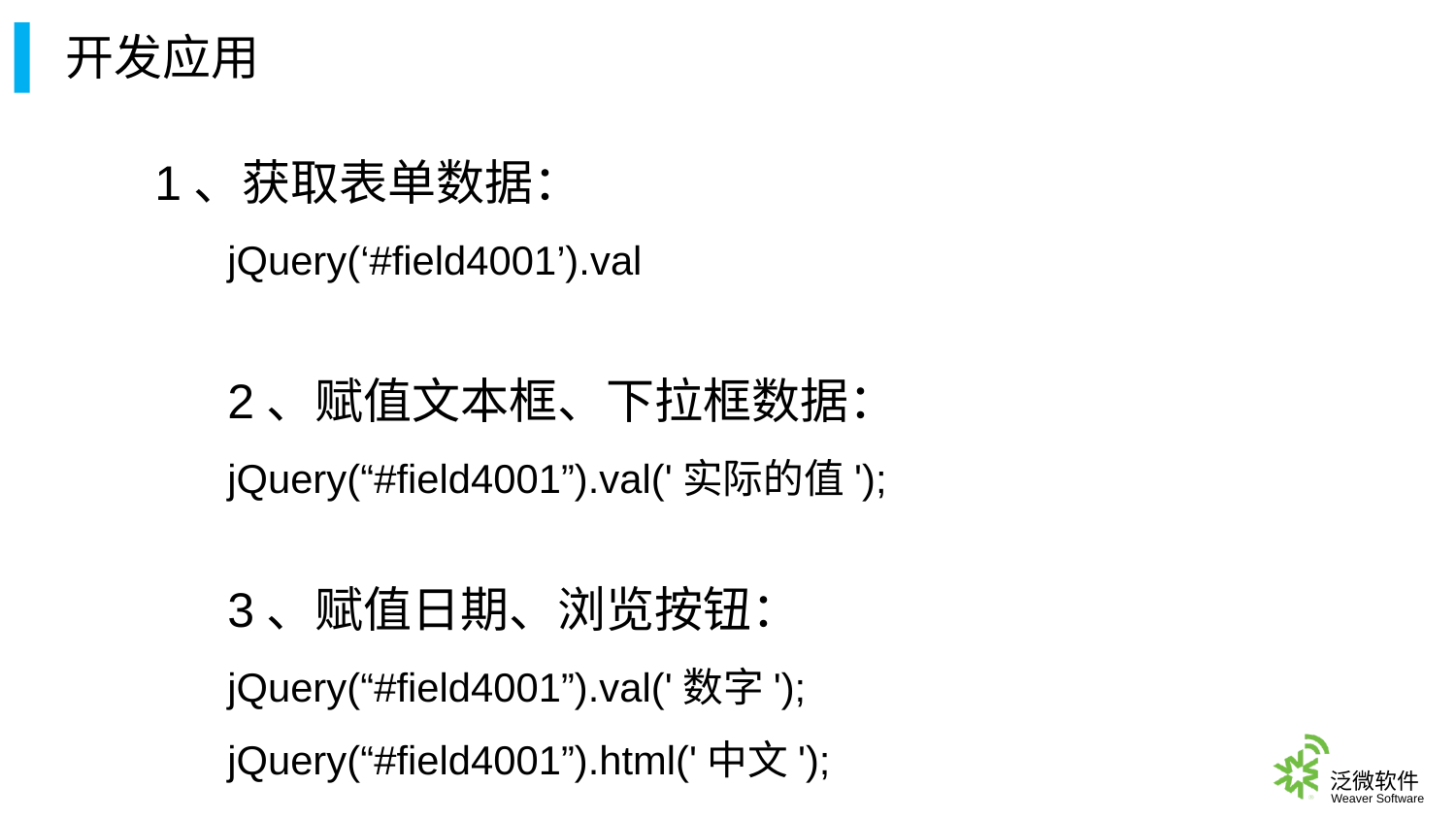

开发应用
1、获取表单数据：
jQuery(‘#field4001’).val

2、赋值文本框、下拉框数据：
jQuery(“#field4001”).val('实际的值');

3、赋值日期、浏览按钮：
jQuery(“#field4001”).val('数字');
jQuery(“#field4001”).html('中文');